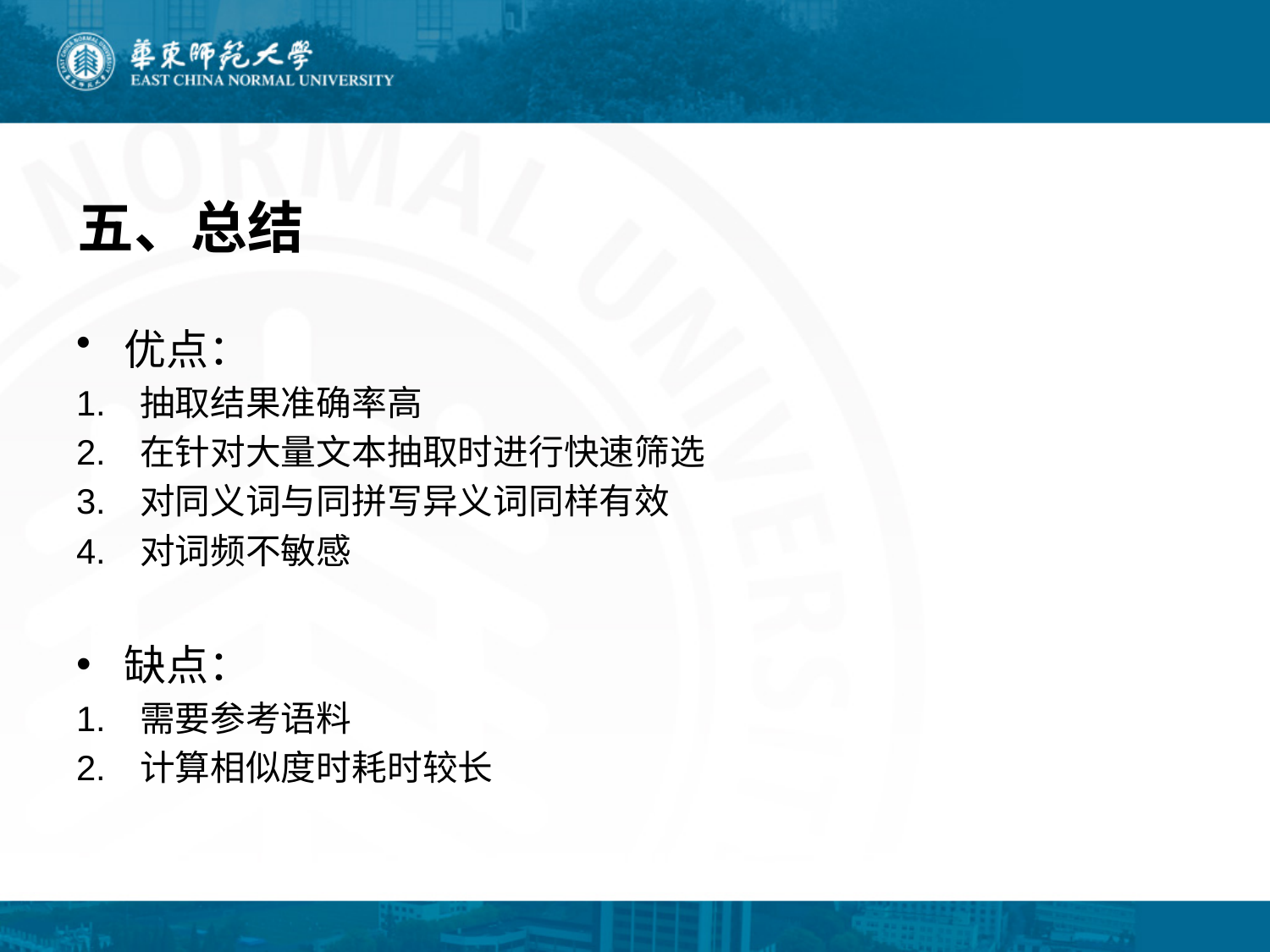

# 五、总结
优点：
抽取结果准确率高
在针对大量文本抽取时进行快速筛选
对同义词与同拼写异义词同样有效
对词频不敏感

缺点：
需要参考语料
计算相似度时耗时较长